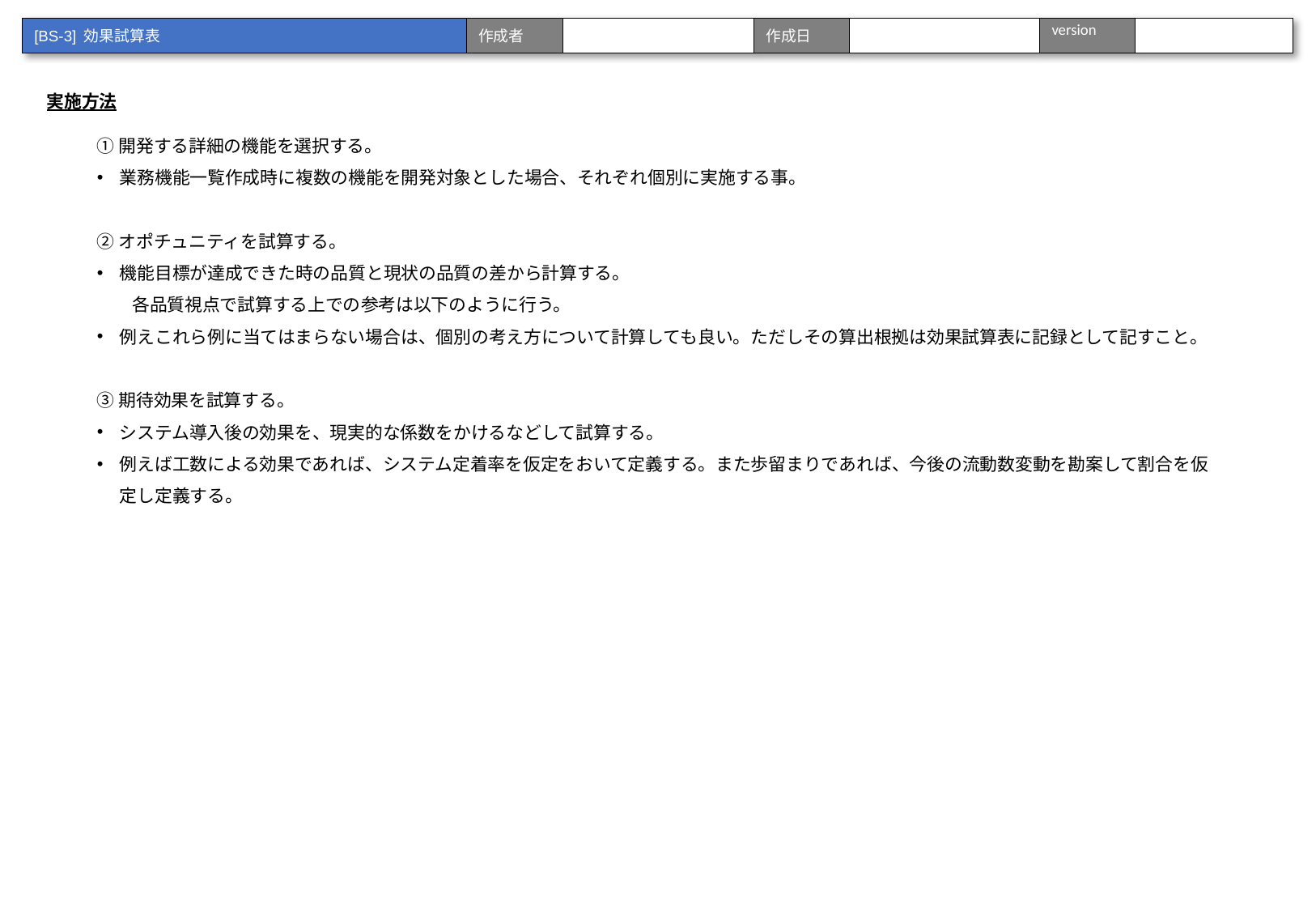

| [BS-3] 効果試算表 | 作成者 |  | 作成日 |  | version |  |
| --- | --- | --- | --- | --- | --- | --- |
実施方法
①開発する詳細の機能を選択する。
業務機能一覧作成時に複数の機能を開発対象とした場合、それぞれ個別に実施する事。

②オポチュニティを試算する。
機能目標が達成できた時の品質と現状の品質の差から計算する。
　　各品質視点で試算する上での参考は以下のように行う。
例えこれら例に当てはまらない場合は、個別の考え方について計算しても良い。ただしその算出根拠は効果試算表に記録として記すこと。

③期待効果を試算する。
システム導入後の効果を、現実的な係数をかけるなどして試算する。
例えば工数による効果であれば、システム定着率を仮定をおいて定義する。また歩留まりであれば、今後の流動数変動を勘案して割合を仮定し定義する。